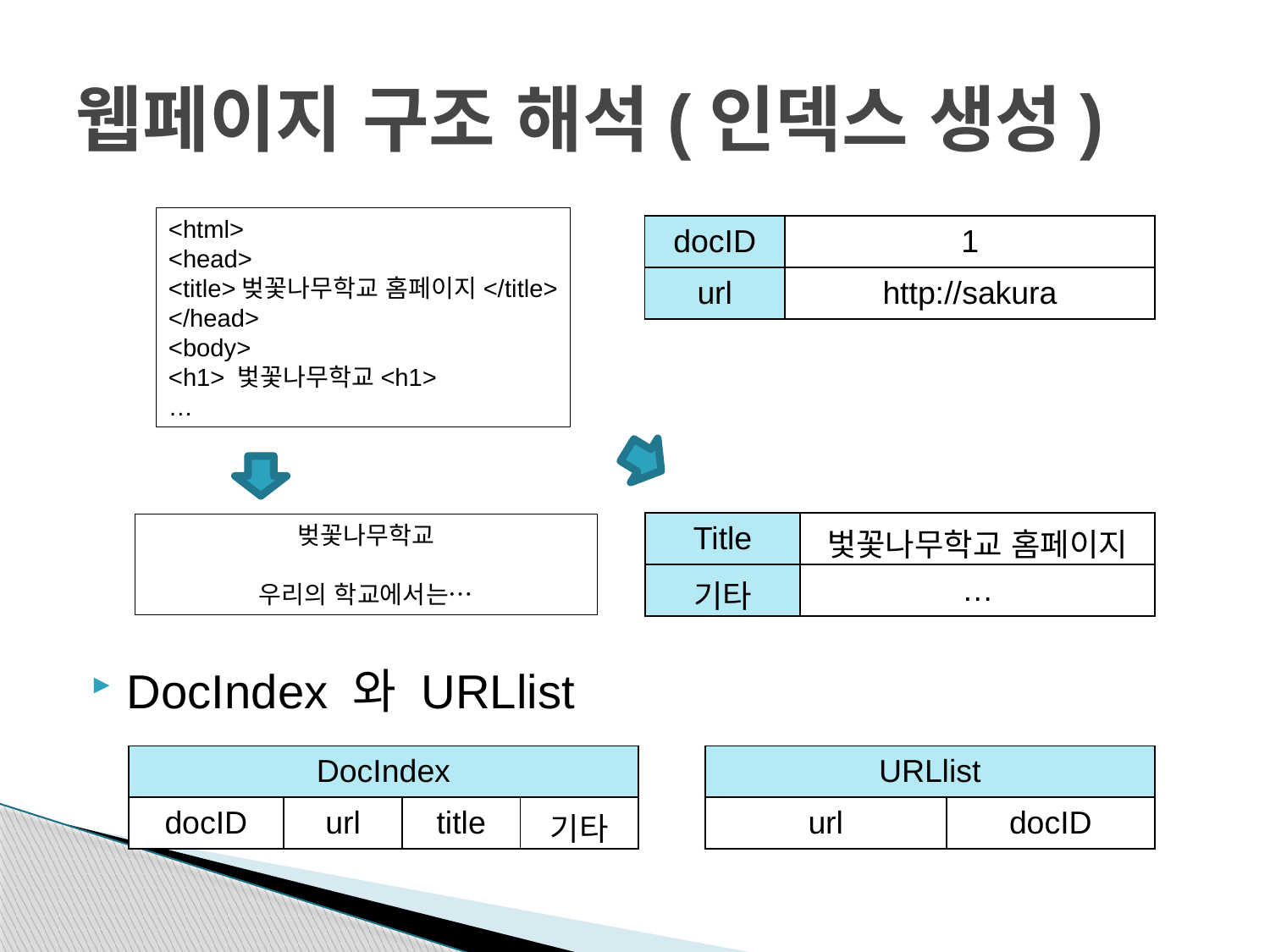

# 웹페이지 구조 해석(인덱스 생성)

DocIndex 와 URLlist
<html>
<head>
<title>벚꽃나무학교 홈페이지</title>
</head>
<body>
<h1> 벛꽃나무학교<h1>
…
| docID | 1 |
| --- | --- |
| url | http://sakura |

| Title | 벛꽃나무학교 홈페이지 |
| --- | --- |
| 기타 | … |
벚꽃나무학교

우리의 학교에서는…
| DocIndex |  |  |  |
| --- | --- | --- | --- |
| docID | url | title | 기타 |
| URLlist |  |
| --- | --- |
| url | docID |